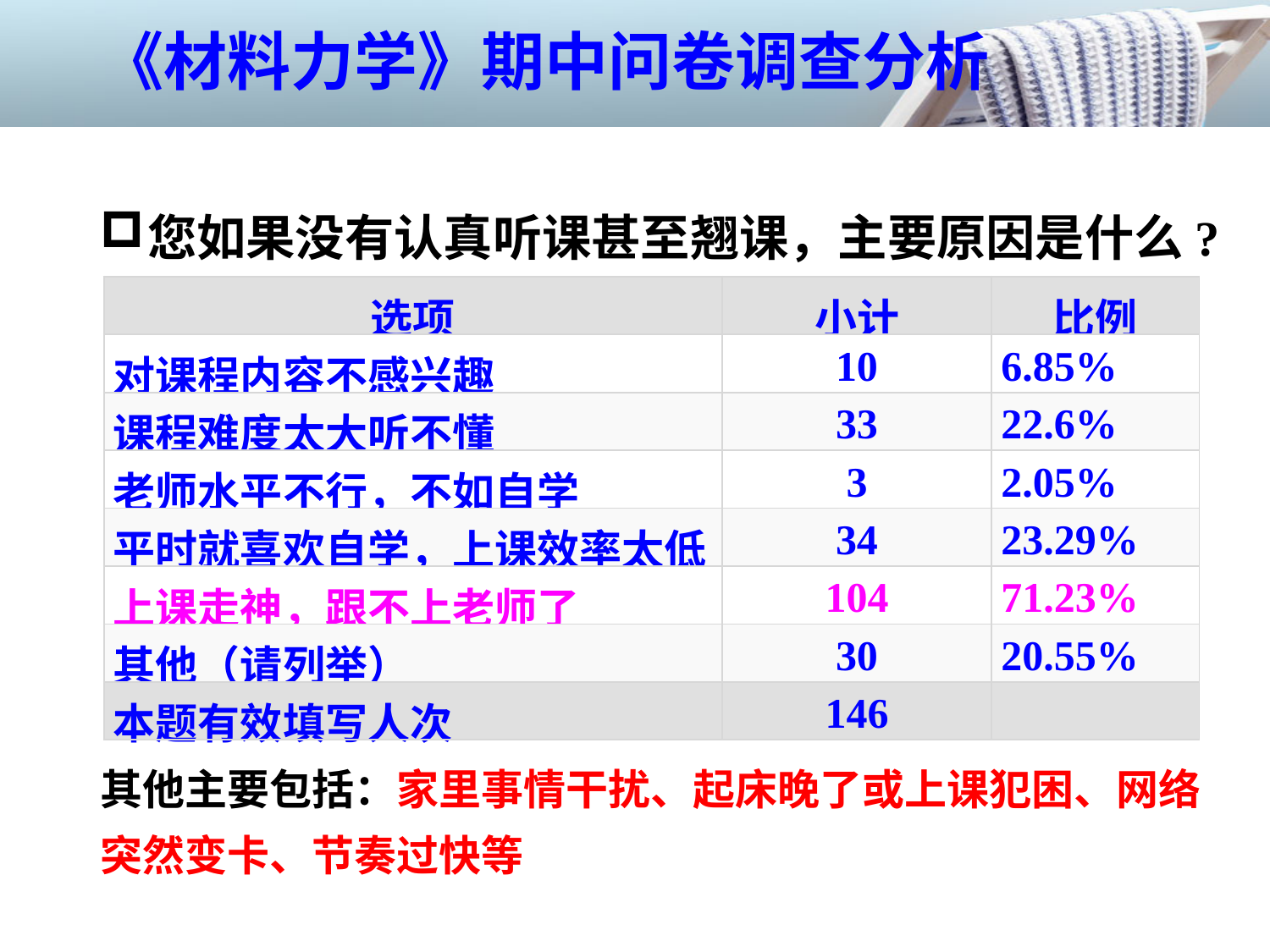

《材料力学》期中问卷调查分析
您如果没有认真听课甚至翘课，主要原因是什么?
| 选项 | 小计 | 比例 |
| --- | --- | --- |
| 对课程内容不感兴趣 | 10 | 6.85% |
| 课程难度太大听不懂 | 33 | 22.6% |
| 老师水平不行，不如自学 | 3 | 2.05% |
| 平时就喜欢自学，上课效率太低 | 34 | 23.29% |
| 上课走神，跟不上老师了 | 104 | 71.23% |
| 其他（请列举） | 30 | 20.55% |
| 本题有效填写人次 | 146 |  |
其他主要包括：家里事情干扰、起床晚了或上课犯困、网络突然变卡、节奏过快等